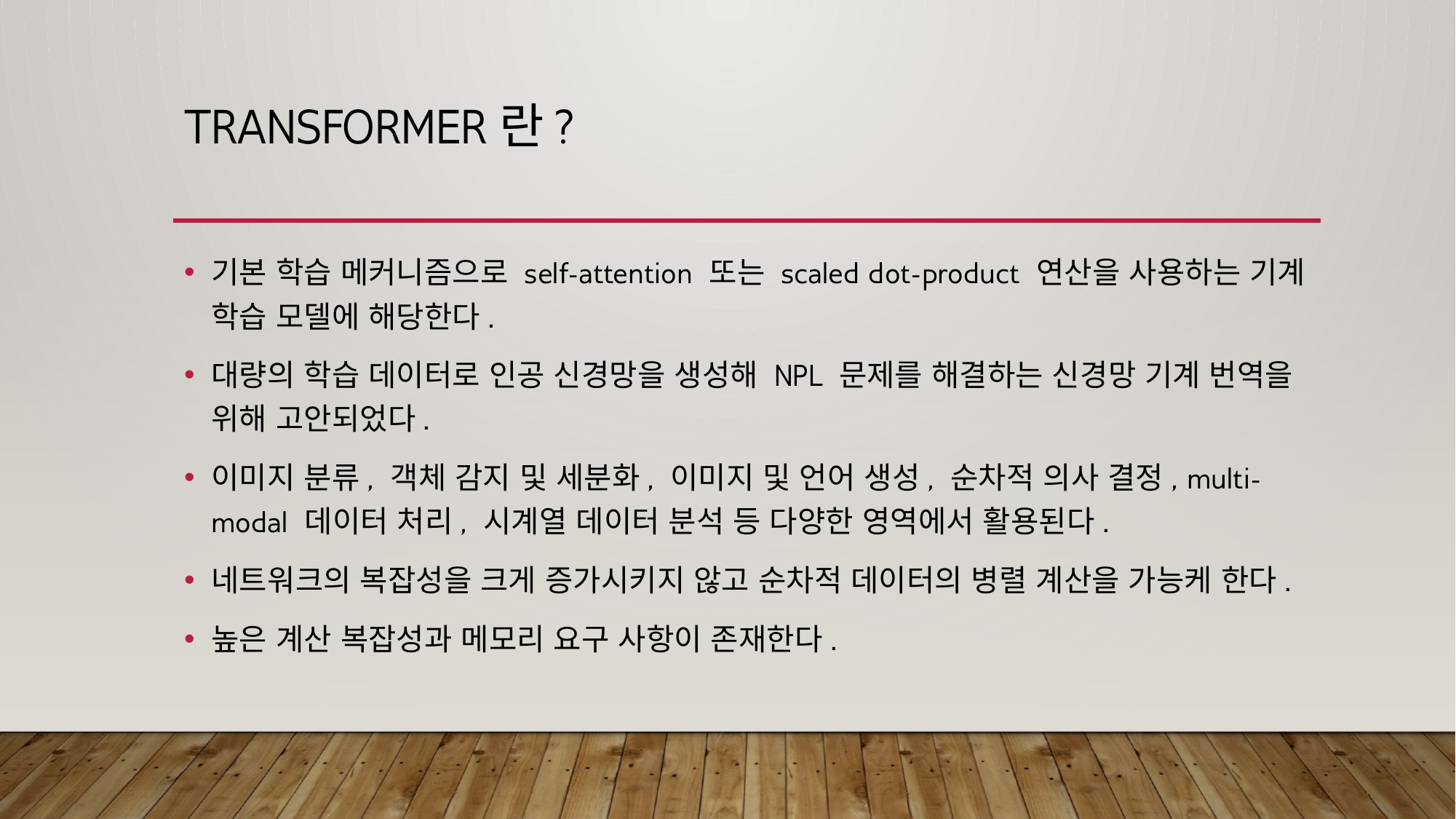

# Transformer란?
기본 학습 메커니즘으로 self-attention 또는 scaled dot-product 연산을 사용하는 기계 학습 모델에 해당한다.
대량의 학습 데이터로 인공 신경망을 생성해 NPL 문제를 해결하는 신경망 기계 번역을 위해 고안되었다.
이미지 분류, 객체 감지 및 세분화, 이미지 및 언어 생성, 순차적 의사 결정, multi-modal 데이터 처리, 시계열 데이터 분석 등 다양한 영역에서 활용된다.
네트워크의 복잡성을 크게 증가시키지 않고 순차적 데이터의 병렬 계산을 가능케 한다.
높은 계산 복잡성과 메모리 요구 사항이 존재한다.